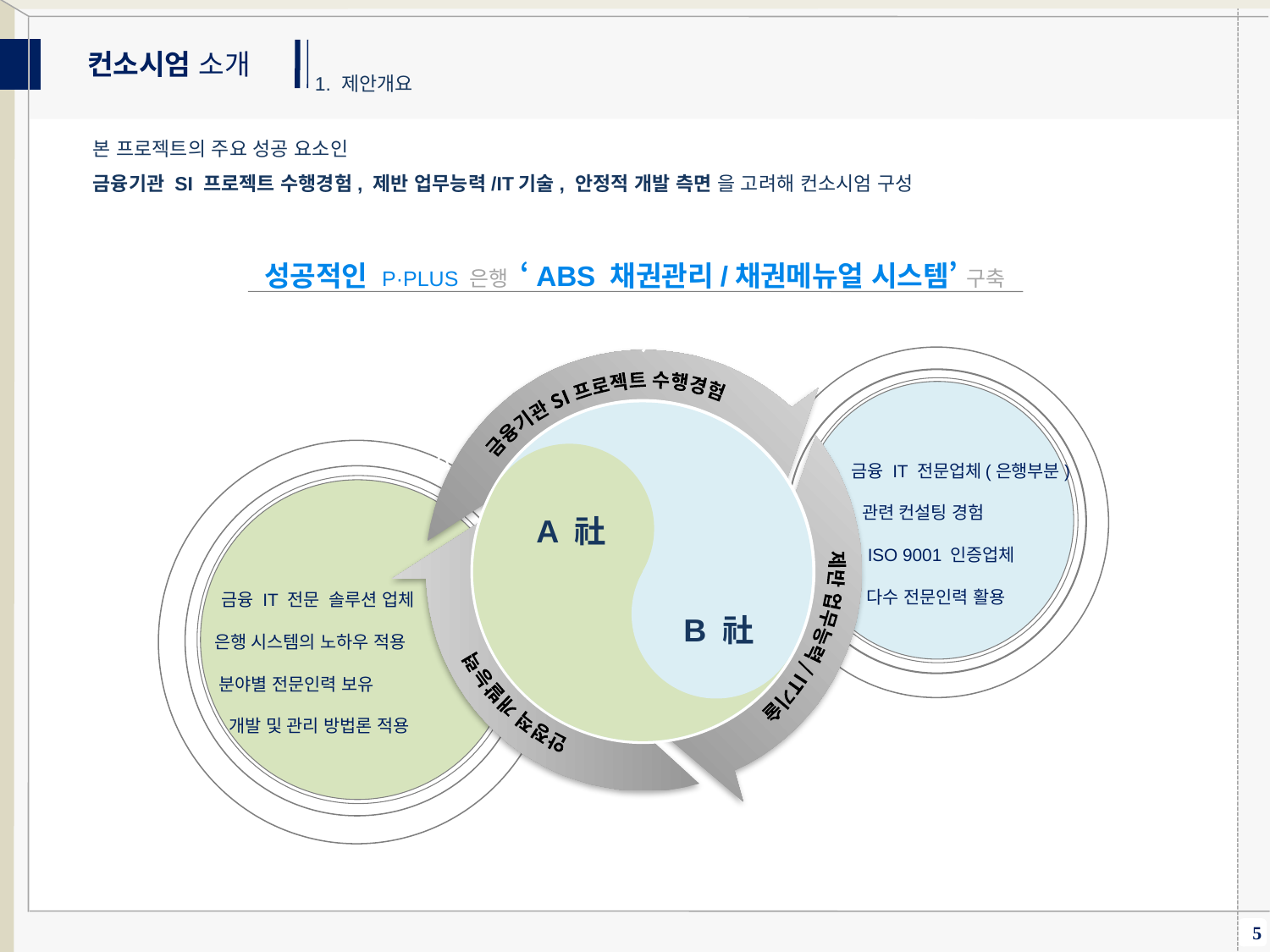

성공적인 P·PLUS 은행  ‘ABS 채권관리/채권메뉴얼 시스템’ 구축

BEST CONSORTIUM
금융기관 SI 프로젝트 수행경험

 금융 IT 전문업체(은행부분)
   관련 컨설팅 경험
     ISO 9001 인증업체
    다수 전문인력 활용

제반 업무능력 / IT기술
A 社
안정적 개발능력
   금융 IT 전문  솔루션 업체
 은행 시스템의 노하우 적용
  분야별 전문인력 보유
    개발 및 관리 방법론 적용
B 社